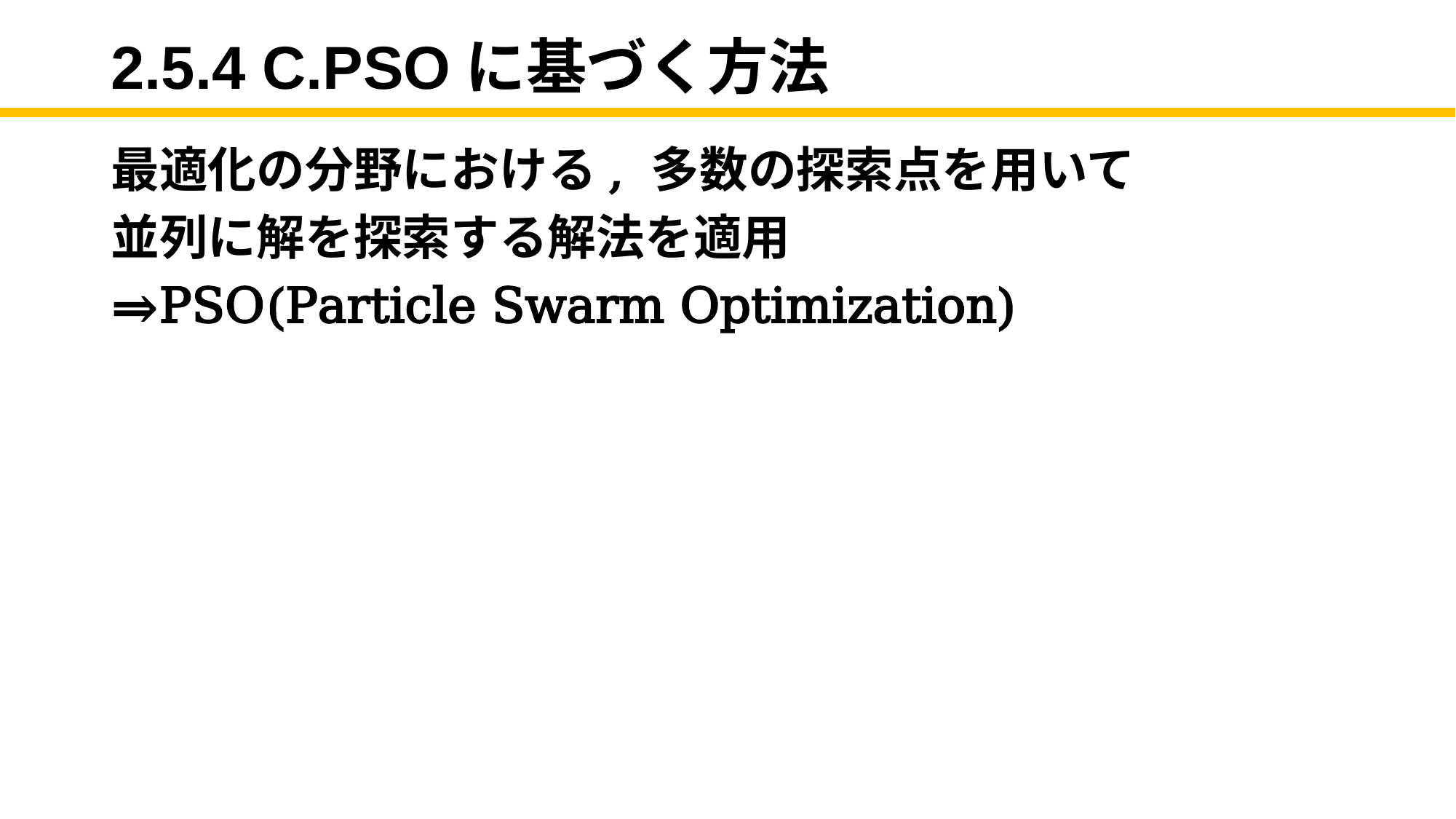

# 2.5.4 C.PSOに基づく方法
最適化の分野における, 多数の探索点を用いて
並列に解を探索する解法を適用
⇒PSO(Particle Swarm Optimization)